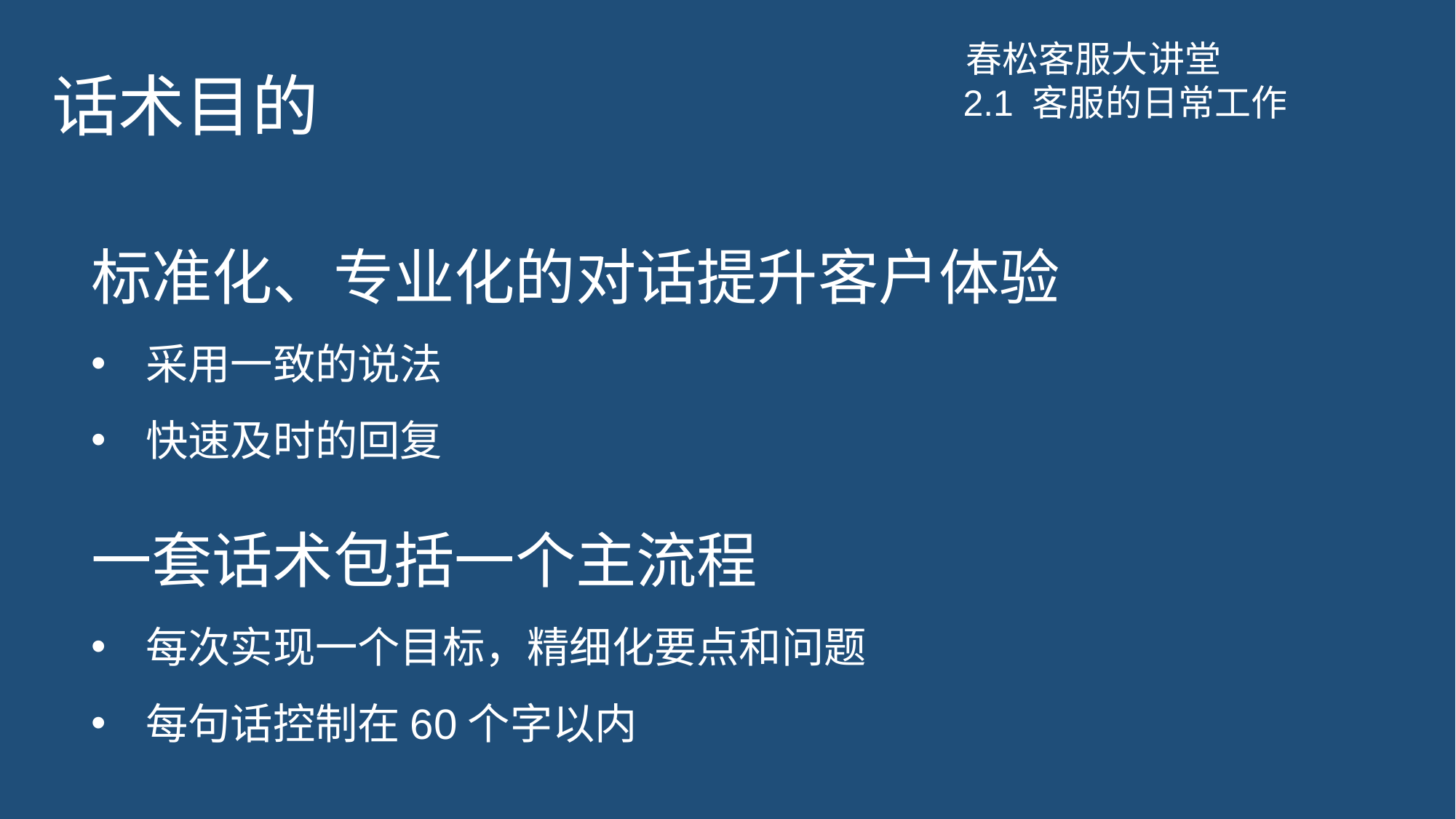

# 话术目的
春松客服大讲堂
2.1 客服的日常工作
标准化、专业化的对话提升客户体验
采用一致的说法
快速及时的回复
一套话术包括一个主流程
每次实现一个目标，精细化要点和问题
每句话控制在60个字以内